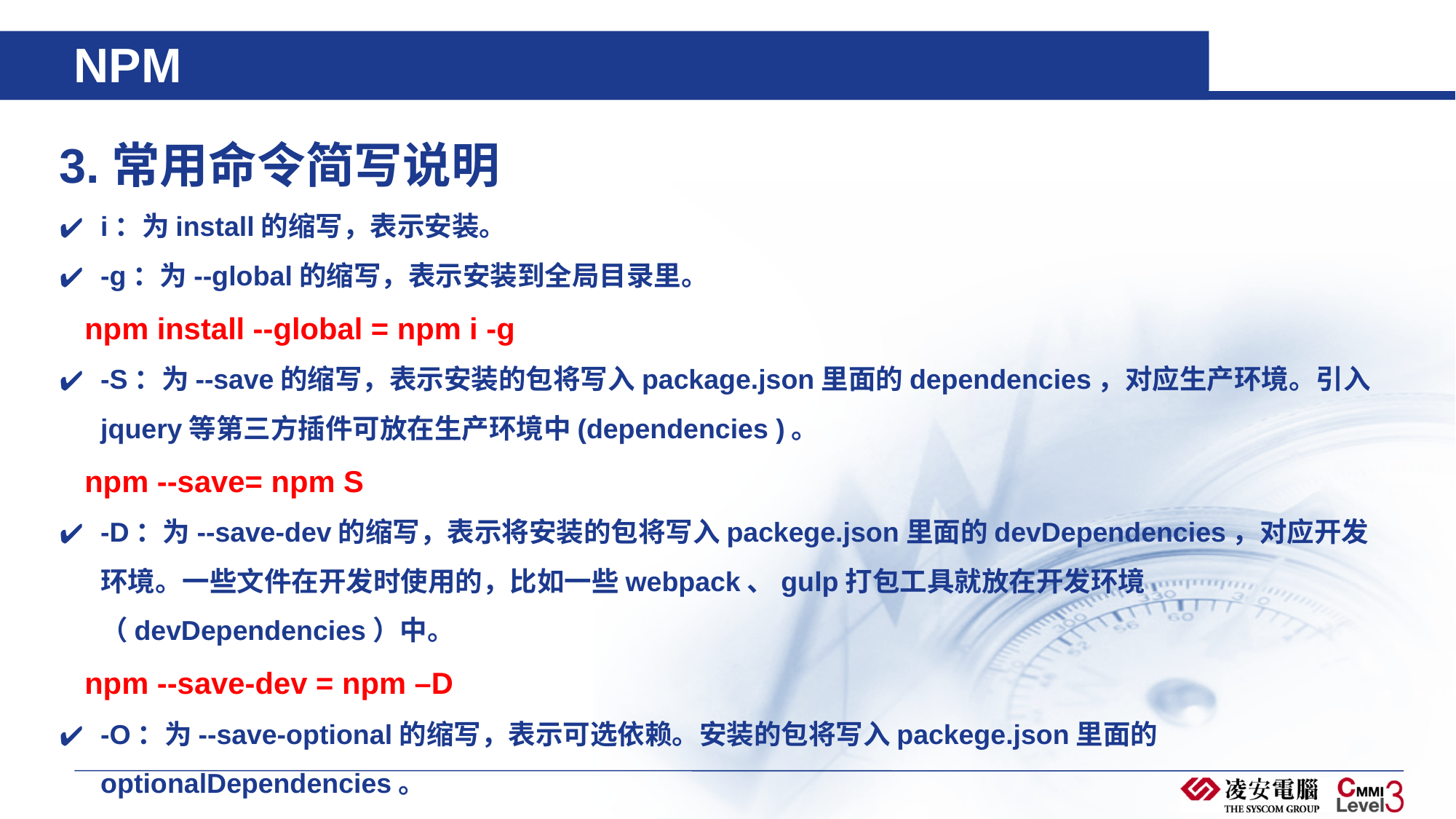

# NPM
3.常用命令简写说明
i：为install的缩写，表示安装。
-g：为--global的缩写，表示安装到全局目录里。
   npm install --global = npm i -g
-S：为--save的缩写，表示安装的包将写入package.json里面的dependencies，对应生产环境。引入jquery等第三方插件可放在生产环境中(dependencies )。
   npm --save= npm S
-D：为--save-dev的缩写，表示将安装的包将写入packege.json里面的devDependencies，对应开发环境。一些文件在开发时使用的，比如一些webpack、gulp打包工具就放在开发环境（devDependencies）中。
   npm --save-dev = npm –D
-O：为--save-optional的缩写，表示可选依赖。安装的包将写入packege.json里面的optionalDependencies。